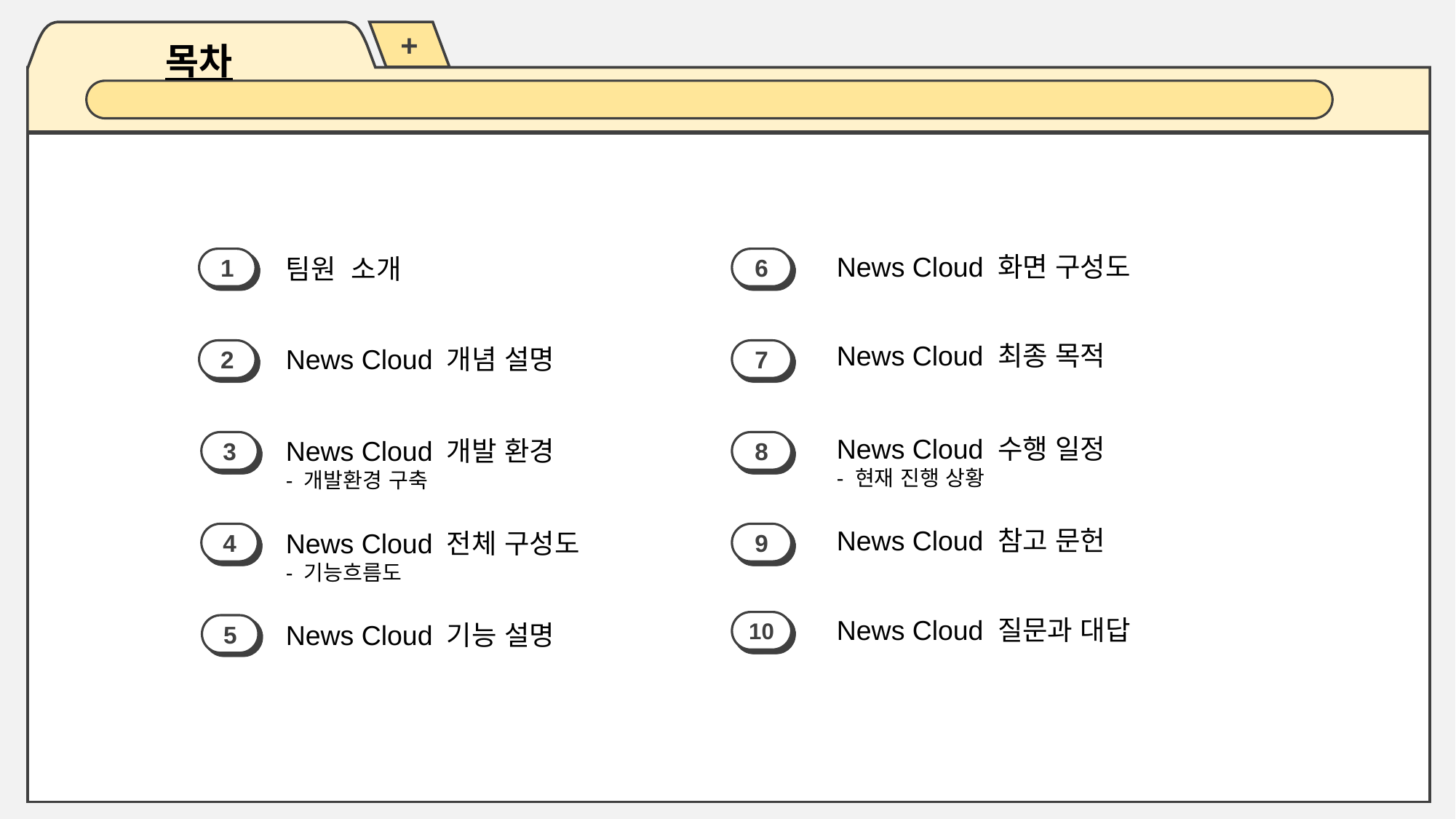

목차
+

News Cloud 화면 구성도
6
News Cloud 최종 목적
7
News Cloud 수행 일정
- 현재 진행 상황
8
News Cloud 참고 문헌
9
News Cloud 질문과 대답
10
팀원  소개
1
News Cloud 개념 설명
2
News Cloud 개발 환경
- 개발환경 구축
3
News Cloud 전체 구성도
- 기능흐름도
4
News Cloud 기능 설명
5